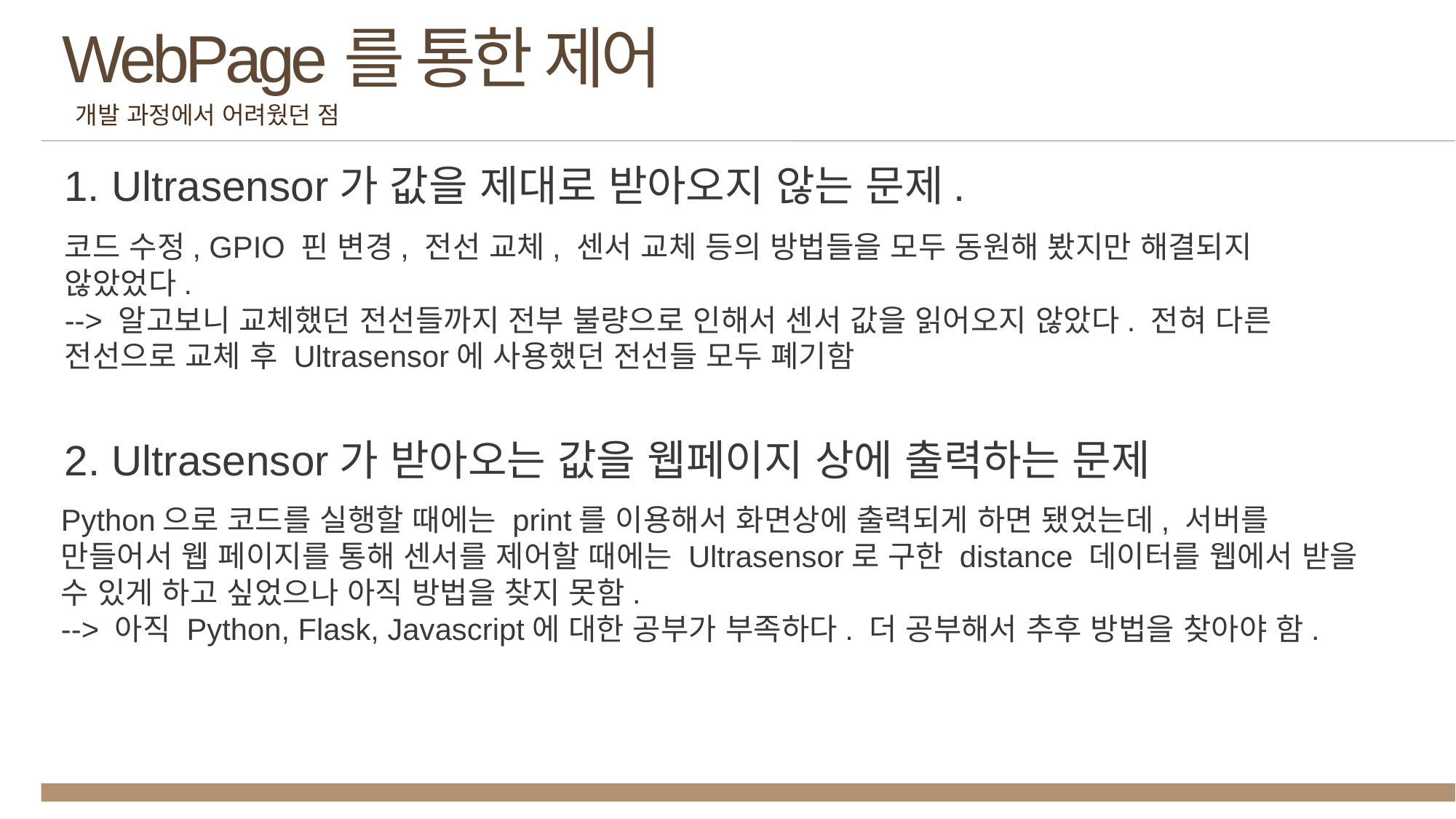

WebPage를 통한 제어
개발 과정에서 어려웠던 점
1. Ultrasensor가 값을 제대로 받아오지 않는 문제.
코드 수정, GPIO 핀 변경, 전선 교체, 센서 교체 등의 방법들을 모두 동원해 봤지만 해결되지 않았었다.
--> 알고보니 교체했던 전선들까지 전부 불량으로 인해서 센서 값을 읽어오지 않았다. 전혀 다른 전선으로 교체 후 Ultrasensor에 사용했던 전선들 모두 폐기함
2. Ultrasensor가 받아오는 값을 웹페이지 상에 출력하는 문제
Python으로 코드를 실행할 때에는 print를 이용해서 화면상에 출력되게 하면 됐었는데, 서버를 만들어서 웹 페이지를 통해 센서를 제어할 때에는 Ultrasensor로 구한 distance 데이터를 웹에서 받을 수 있게 하고 싶었으나 아직 방법을 찾지 못함.
--> 아직 Python, Flask, Javascript에 대한 공부가 부족하다. 더 공부해서 추후 방법을 찾아야 함.